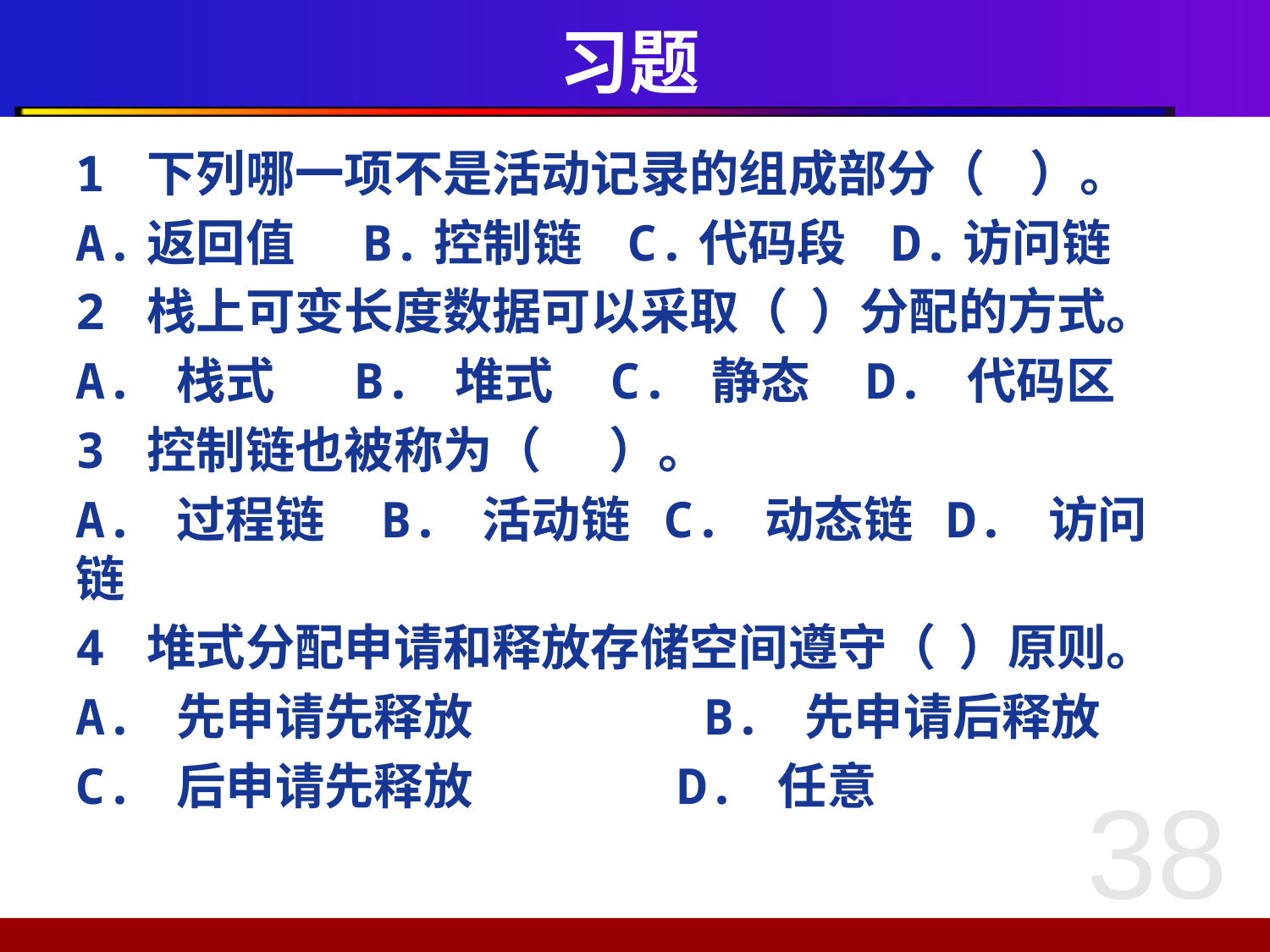

# 习题
1 下列哪一项不是活动记录的组成部分（    ）。
A.返回值     B.控制链   C.代码段   D.访问链
2 栈上可变长度数据可以采取（  ）分配的方式。
A. 栈式      B. 堆式    C. 静态    D. 代码区
3 控制链也被称为（      ）。
A. 过程链    B. 活动链  C. 动态链  D. 访问链
4 堆式分配申请和释放存储空间遵守（  ）原则。
A. 先申请先释放 　　　 　B. 先申请后释放
C. 后申请先释放  　　　  D. 任意

38